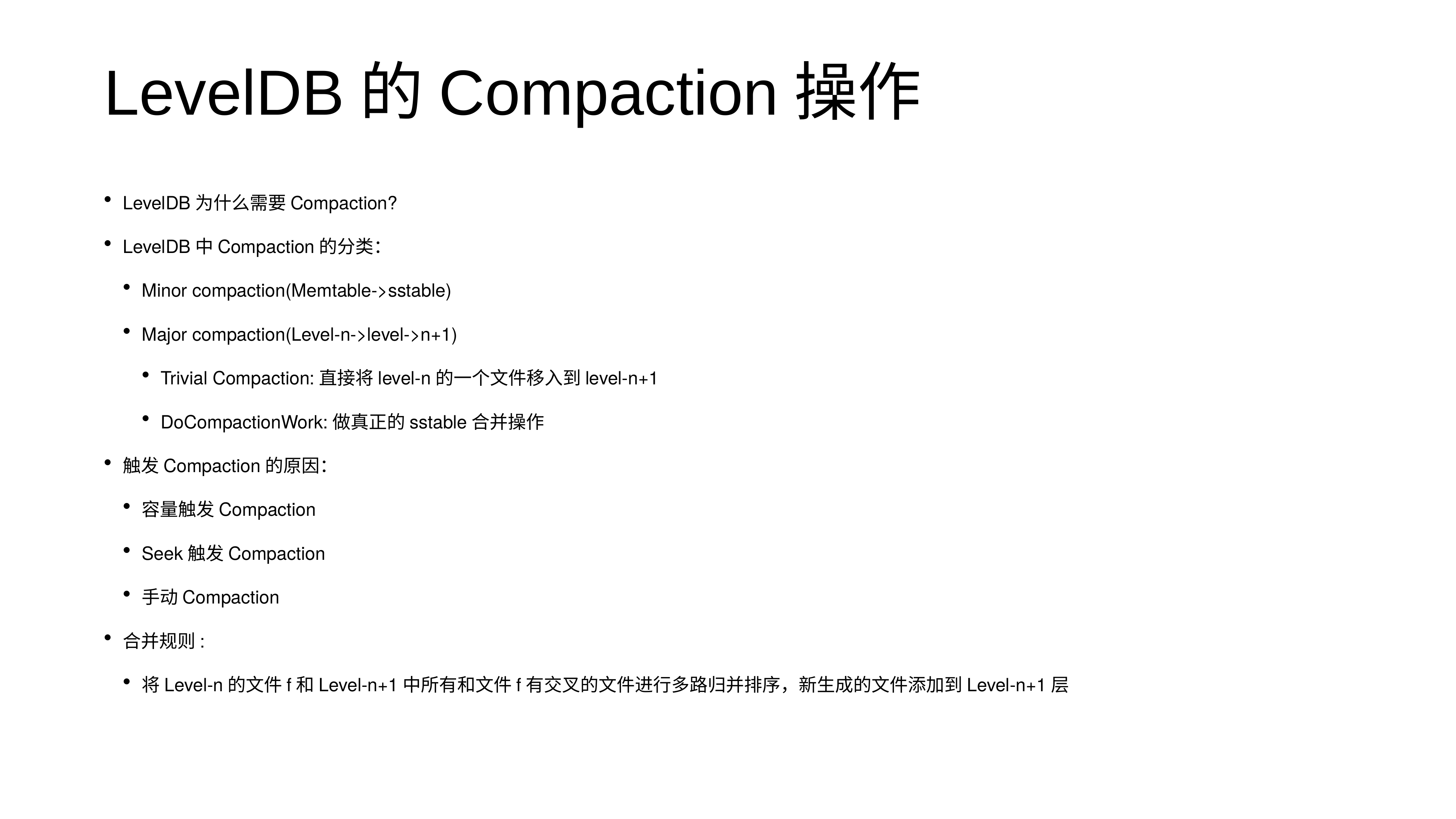

# LevelDB的Compaction操作
LevelDB为什么需要Compaction?
LevelDB中Compaction的分类：
Minor compaction(Memtable->sstable)
Major compaction(Level-n->level->n+1)
Trivial Compaction:直接将level-n的一个文件移入到level-n+1
DoCompactionWork:做真正的sstable合并操作
触发Compaction的原因：
容量触发Compaction
Seek触发Compaction
手动Compaction
合并规则:
将Level-n的文件f和Level-n+1中所有和文件f有交叉的文件进行多路归并排序，新生成的文件添加到Level-n+1层